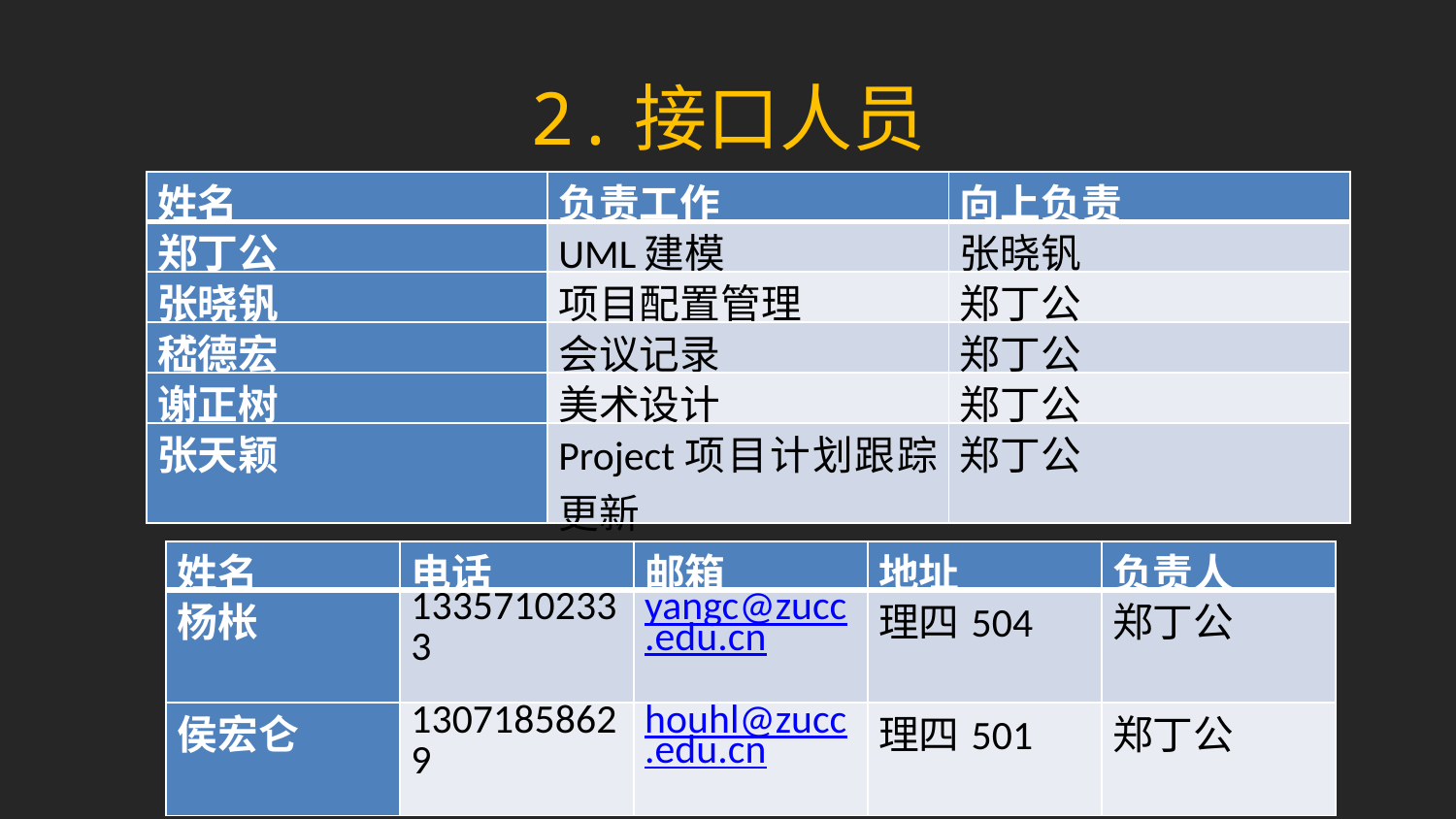

2.接口人员
| 姓名 | 负责工作 | 向上负责 |
| --- | --- | --- |
| 郑丁公 | UML建模 | 张晓钒 |
| 张晓钒 | 项目配置管理 | 郑丁公 |
| 嵇德宏 | 会议记录 | 郑丁公 |
| 谢正树 | 美术设计 | 郑丁公 |
| 张天颖 | Project项目计划跟踪更新 | 郑丁公 |

| 姓名 | 电话 | 邮箱 | 地址 | 负责人 |
| --- | --- | --- | --- | --- |
| 杨枨 | 13357102333 | yangc@zucc.edu.cn | 理四504 | 郑丁公 |
| 侯宏仑 | 13071858629 | houhl@zucc.edu.cn | 理四501 | 郑丁公 |